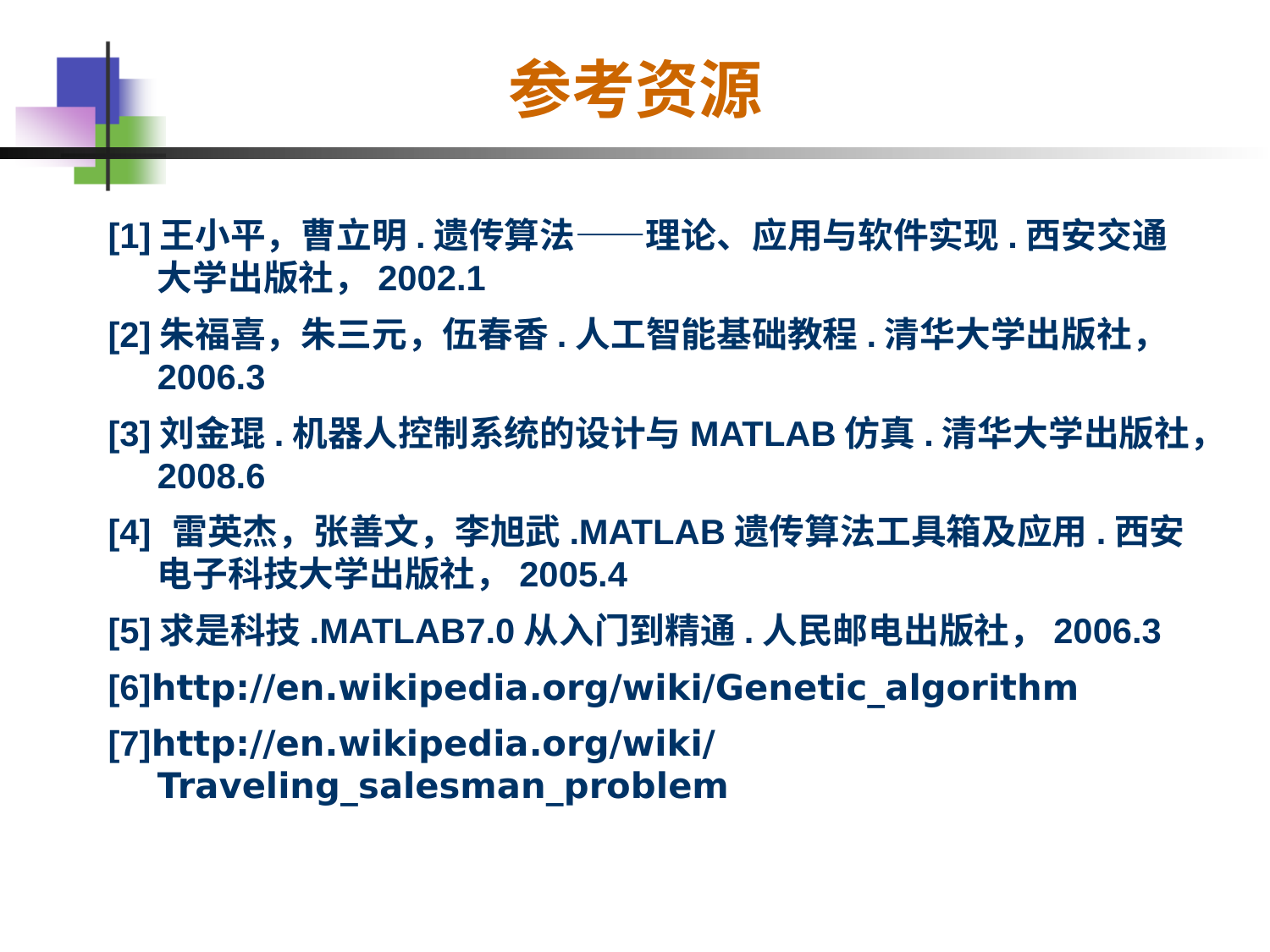

# 参考资源
[1]王小平，曹立明.遗传算法——理论、应用与软件实现.西安交通大学出版社，2002.1
[2]朱福喜，朱三元，伍春香.人工智能基础教程.清华大学出版社，2006.3
[3]刘金琨.机器人控制系统的设计与MATLAB仿真.清华大学出版社，2008.6
[4] 雷英杰，张善文，李旭武.MATLAB遗传算法工具箱及应用.西安电子科技大学出版社，2005.4
[5]求是科技.MATLAB7.0从入门到精通.人民邮电出版社，2006.3
[6]http://en.wikipedia.org/wiki/Genetic_algorithm
[7]http://en.wikipedia.org/wiki/Traveling_salesman_problem